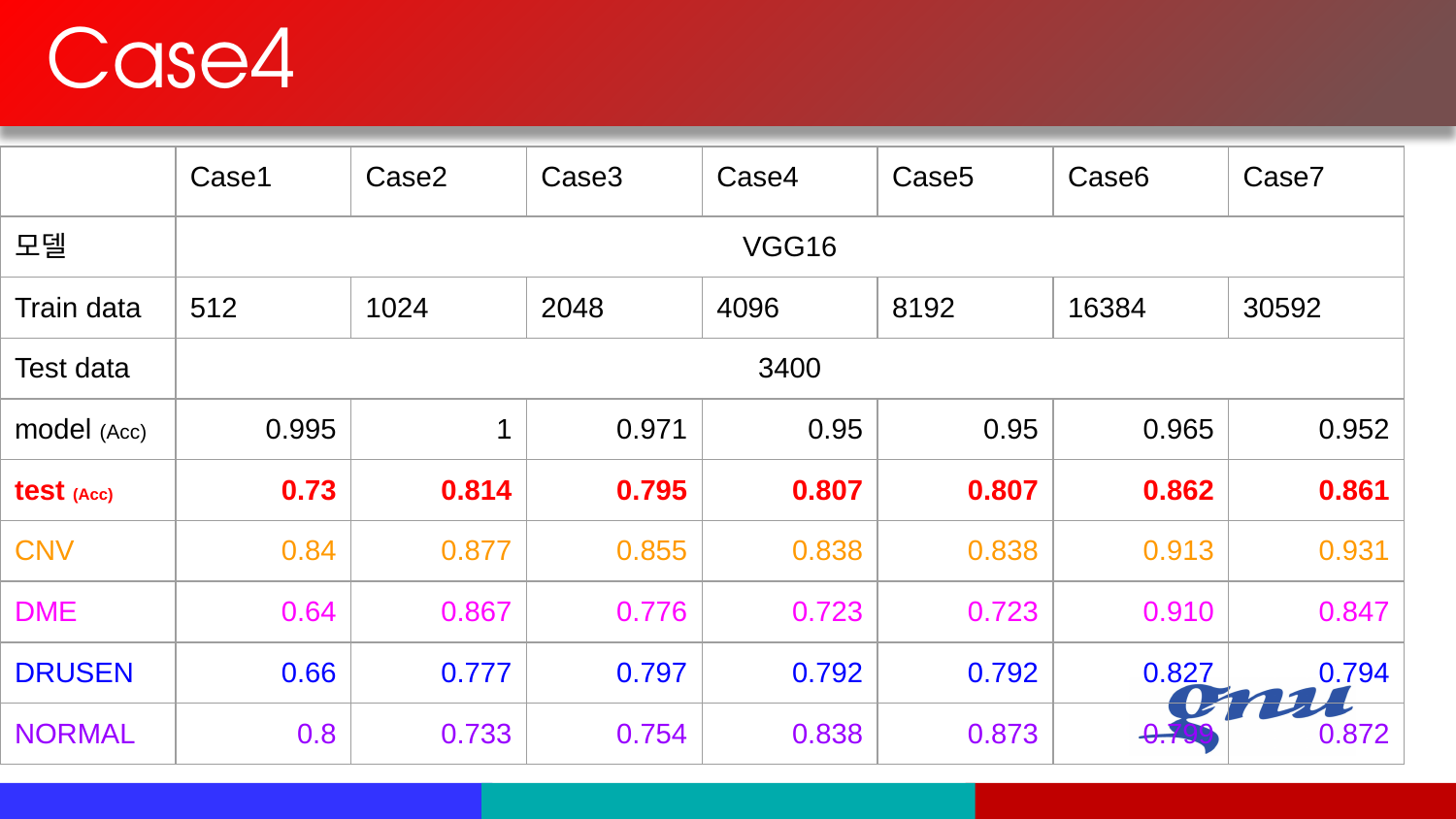

# Case4
|  | Case1 | Case2 | Case3 | Case4 | Case5 | Case6 | Case7 |
| --- | --- | --- | --- | --- | --- | --- | --- |
| 모델 | VGG16 |  |  |  |  |  |  |
| Train data | 512 | 1024 | 2048 | 4096 | 8192 | 16384 | 30592 |
| Test data | 3400 |  |  |  |  |  |  |
| model (Acc) | 0.995 | 1 | 0.971 | 0.95 | 0.95 | 0.965 | 0.952 |
| test (Acc) | 0.73 | 0.814 | 0.795 | 0.807 | 0.807 | 0.862 | 0.861 |
| CNV | 0.84 | 0.877 | 0.855 | 0.838 | 0.838 | 0.913 | 0.931 |
| DME | 0.64 | 0.867 | 0.776 | 0.723 | 0.723 | 0.910 | 0.847 |
| DRUSEN | 0.66 | 0.777 | 0.797 | 0.792 | 0.792 | 0.827 | 0.794 |
| NORMAL | 0.8 | 0.733 | 0.754 | 0.838 | 0.873 | 0.799 | 0.872 |